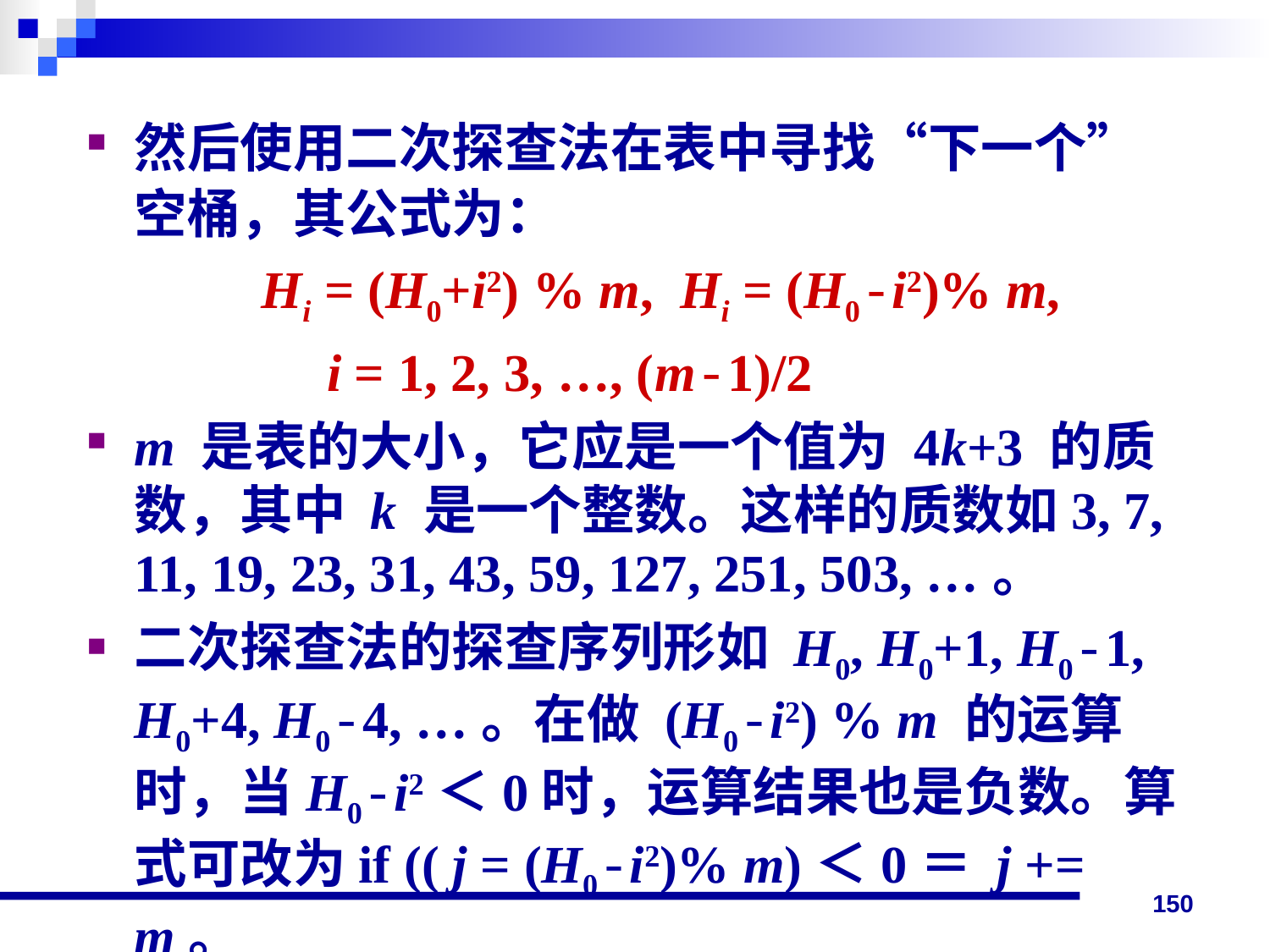

然后使用二次探查法在表中寻找“下一个”空桶，其公式为：
		Hi = (H0+i2) % m,  Hi = (H0-i2)% m,
                  i = 1, 2, 3, …, (m-1)/2
m 是表的大小，它应是一个值为 4k+3 的质数，其中 k 是一个整数。这样的质数如3, 7, 11, 19, 23, 31, 43, 59, 127, 251, 503, …。
二次探查法的探查序列形如 H0, H0+1, H0-1, H0+4, H0-4, …。在做 (H0-i2) % m 的运算时，当H0-i2＜0时，运算结果也是负数。算式可改为if (( j = (H0-i2)% m)＜0＝ j += m。
150